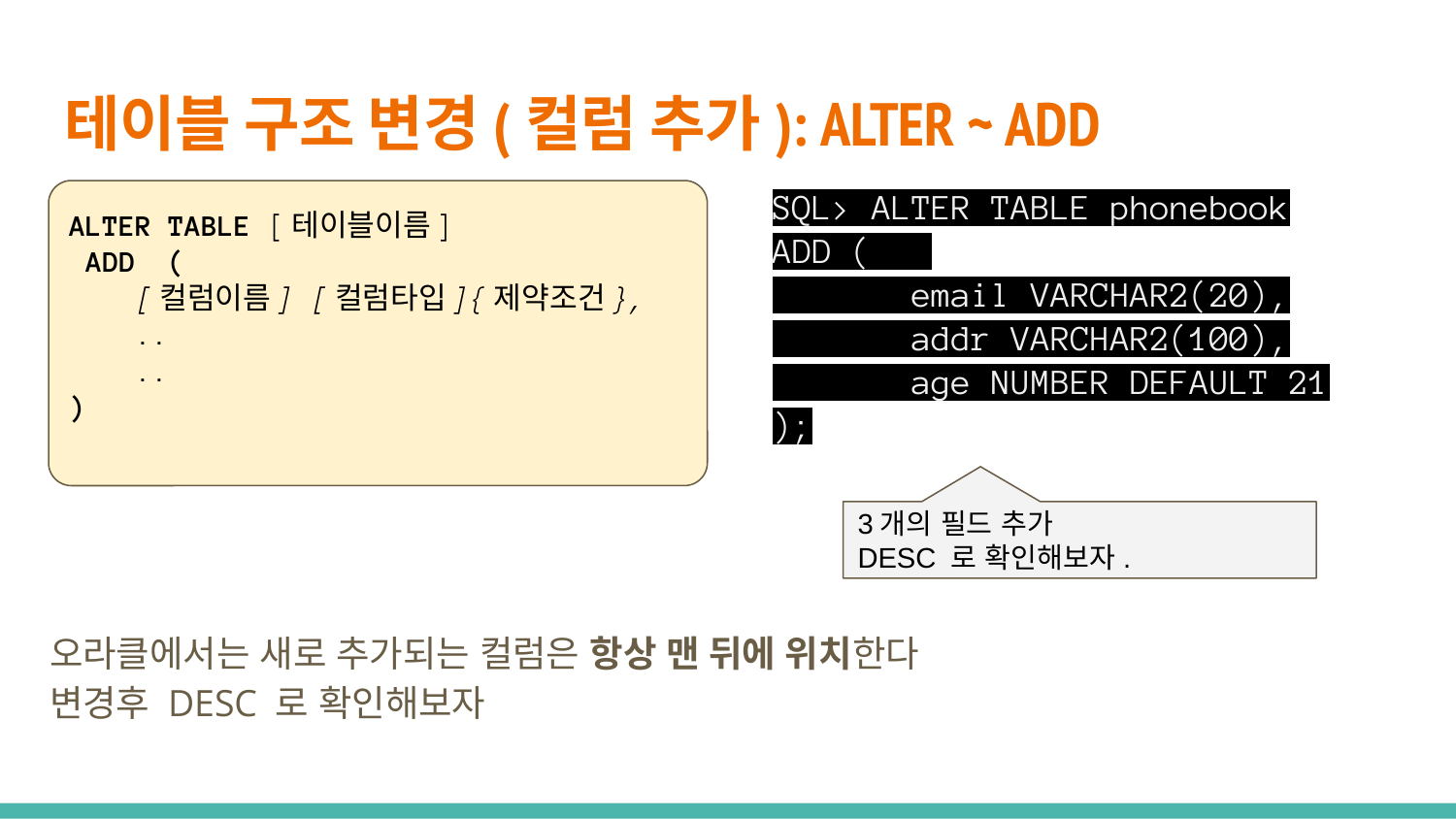

# 테이블 구조 변경(컬럼 추가): ALTER ~ ADD
SQL> ALTER TABLE phonebook
ADD (
       email VARCHAR2(20),
       addr VARCHAR2(100),
       age NUMBER DEFAULT 21
);
ALTER TABLE [테이블이름]
 ADD  (
    [컬럼이름] [컬럼타입]{제약조건},
    ..
    ..
)

3개의 필드 추가
DESC 로 확인해보자.
오라클에서는 새로 추가되는 컬럼은 항상 맨 뒤에 위치한다
변경후 DESC 로 확인해보자